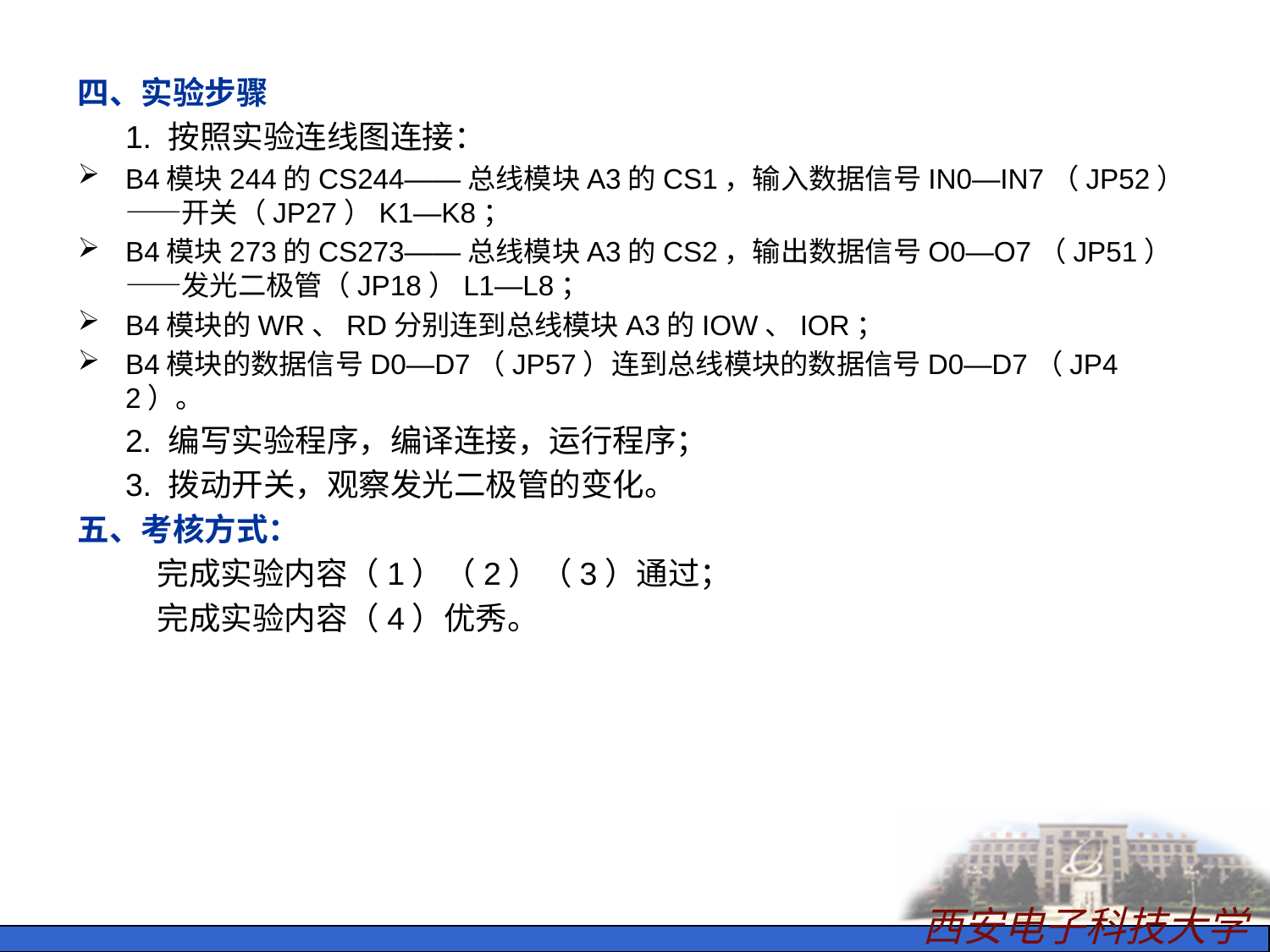

四、实验步骤
	1. 按照实验连线图连接：
B4模块244的CS244——总线模块A3的CS1，输入数据信号IN0—IN7（JP52）——开关（JP27）K1—K8；
B4模块273的CS273——总线模块A3的CS2，输出数据信号O0—O7（JP51）——发光二极管（JP18）L1—L8；
B4模块的WR、RD分别连到总线模块A3的IOW、IOR；
B4模块的数据信号D0—D7（JP57）连到总线模块的数据信号D0—D7（JP42）。
	2. 编写实验程序，编译连接，运行程序；
	3. 拨动开关，观察发光二极管的变化。
五、考核方式：
          完成实验内容（1）（2）（3）通过；
          完成实验内容（4）优秀。